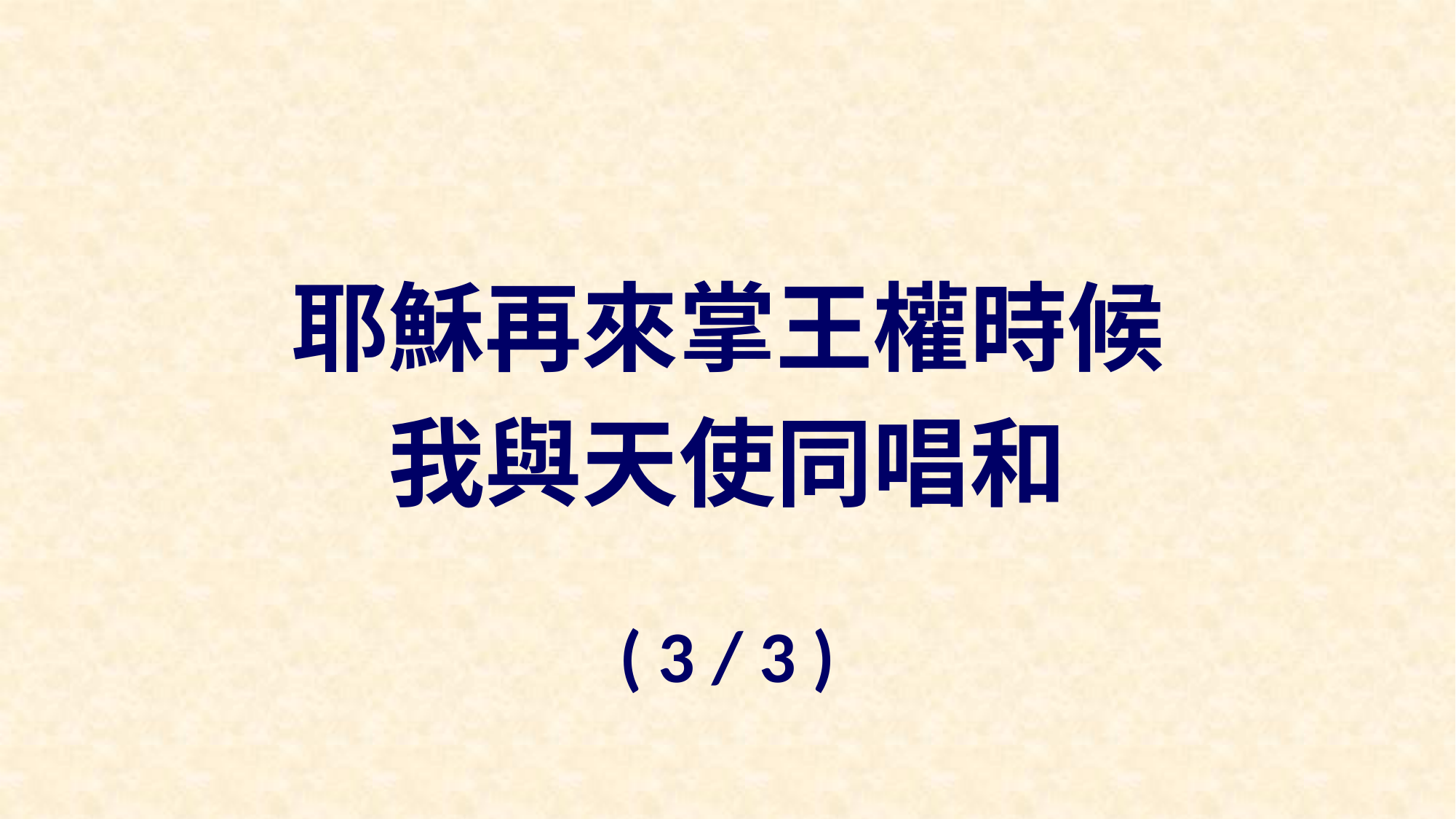

耶穌再來掌王權時候
我與天使同唱和
( 3 / 3 )